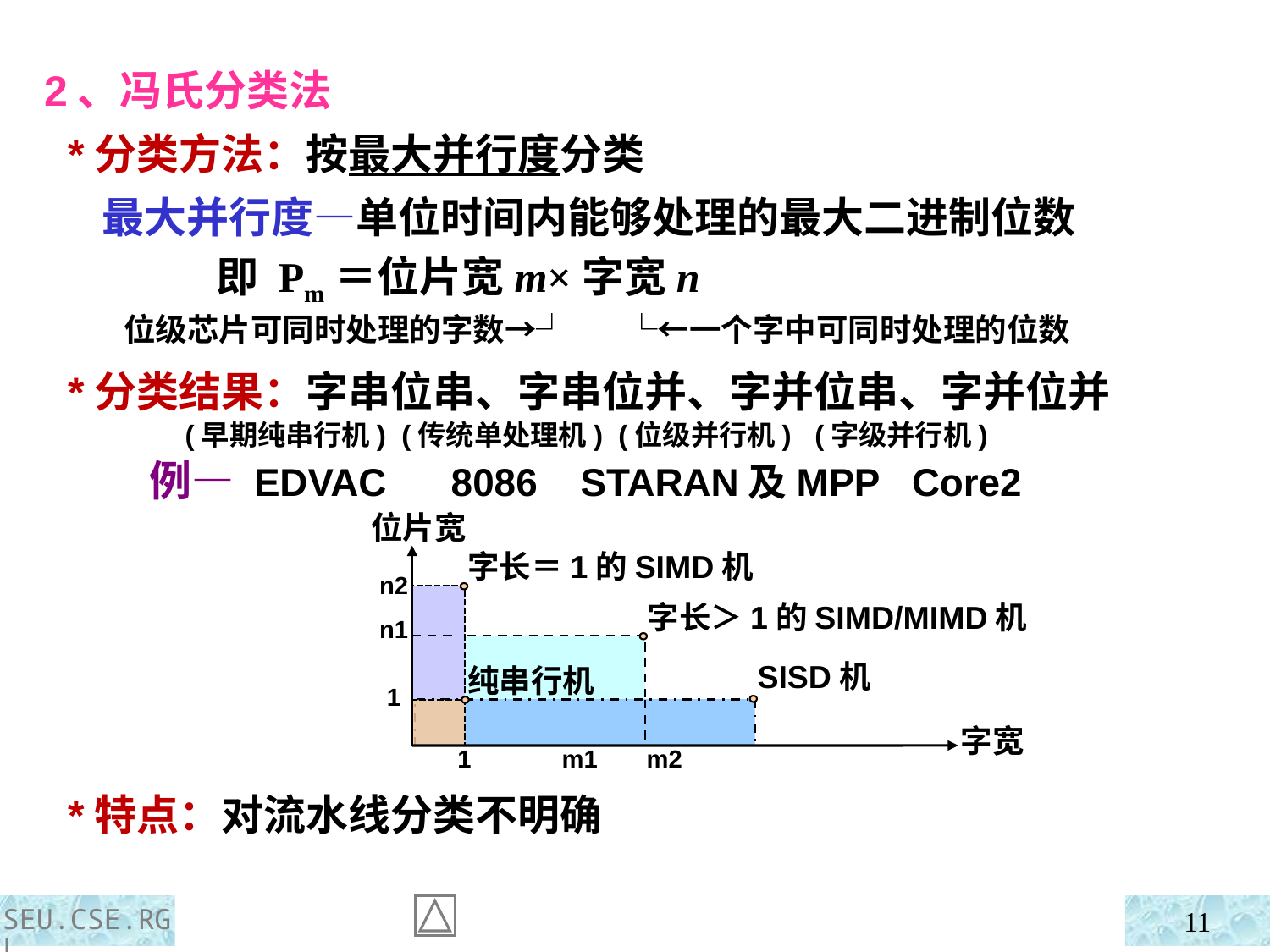

2、冯氏分类法
  *分类方法：按最大并行度分类
     最大并行度—单位时间内能够处理的最大二进制位数
                 即 Pm＝位片宽m×字宽n
          位级芯片可同时处理的字数→┘        └←一个字中可同时处理的位数
  *分类结果：字串位串、字串位并、字并位串、字并位并
                  (早期纯串行机)  (传统单处理机)  (位级并行机)   (字级并行机)
          例— EDVAC      8086    STARAN及MPP   Core2
位片宽
字长＝1的SIMD机
n2

n1

1

字长＞1的SIMD/MIMD机

SISD机
纯串行机

字宽
1             m1       m2
  *特点：对流水线分类不明确
SEU.CSE.RGL
11